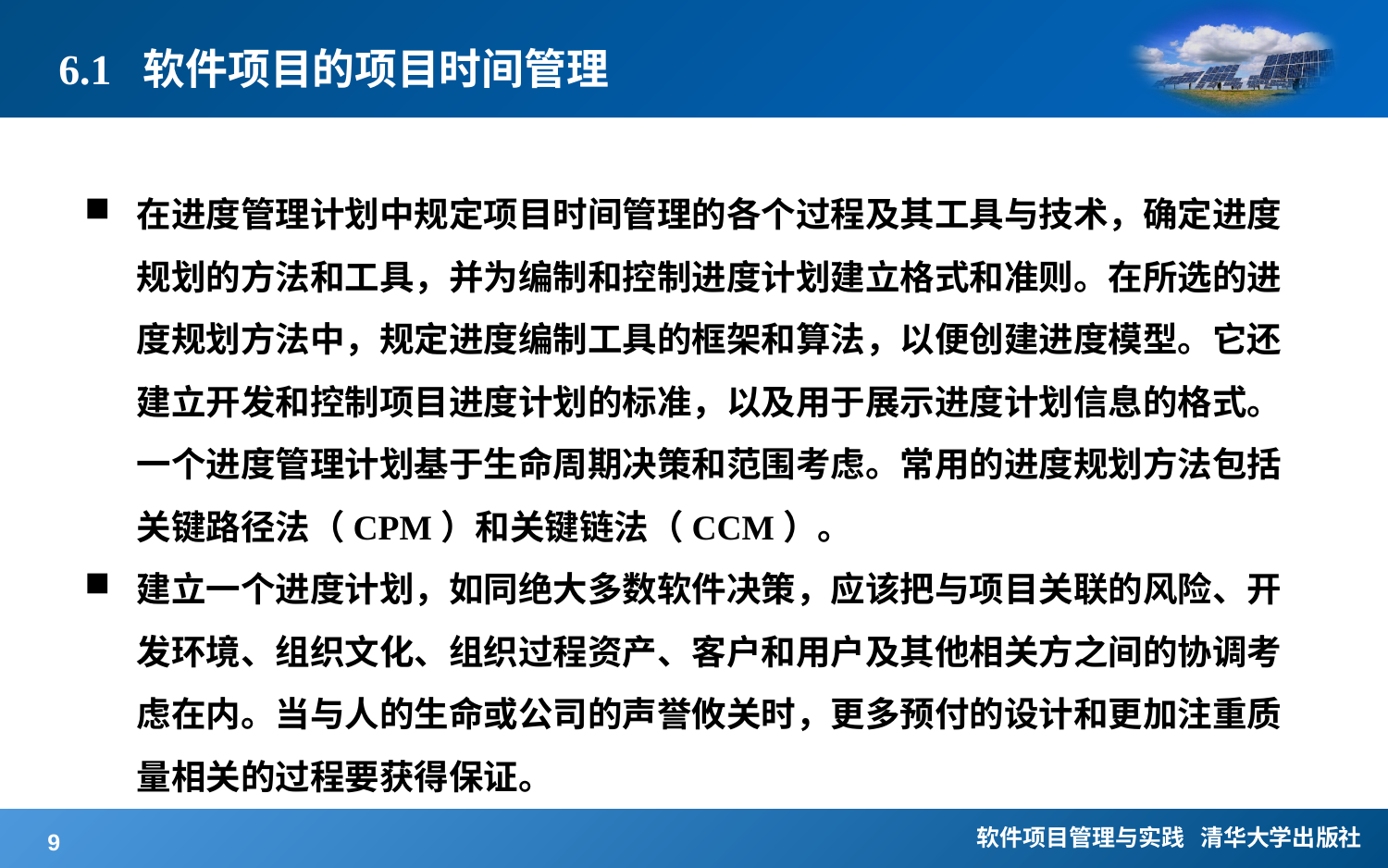

# 6.1  软件项目的项目时间管理
在进度管理计划中规定项目时间管理的各个过程及其工具与技术，确定进度规划的方法和工具，并为编制和控制进度计划建立格式和准则。在所选的进度规划方法中，规定进度编制工具的框架和算法，以便创建进度模型。它还建立开发和控制项目进度计划的标准，以及用于展示进度计划信息的格式。一个进度管理计划基于生命周期决策和范围考虑。常用的进度规划方法包括关键路径法（CPM）和关键链法（CCM）。
建立一个进度计划，如同绝大多数软件决策，应该把与项目关联的风险、开发环境、组织文化、组织过程资产、客户和用户及其他相关方之间的协调考虑在内。当与人的生命或公司的声誉攸关时，更多预付的设计和更加注重质量相关的过程要获得保证。